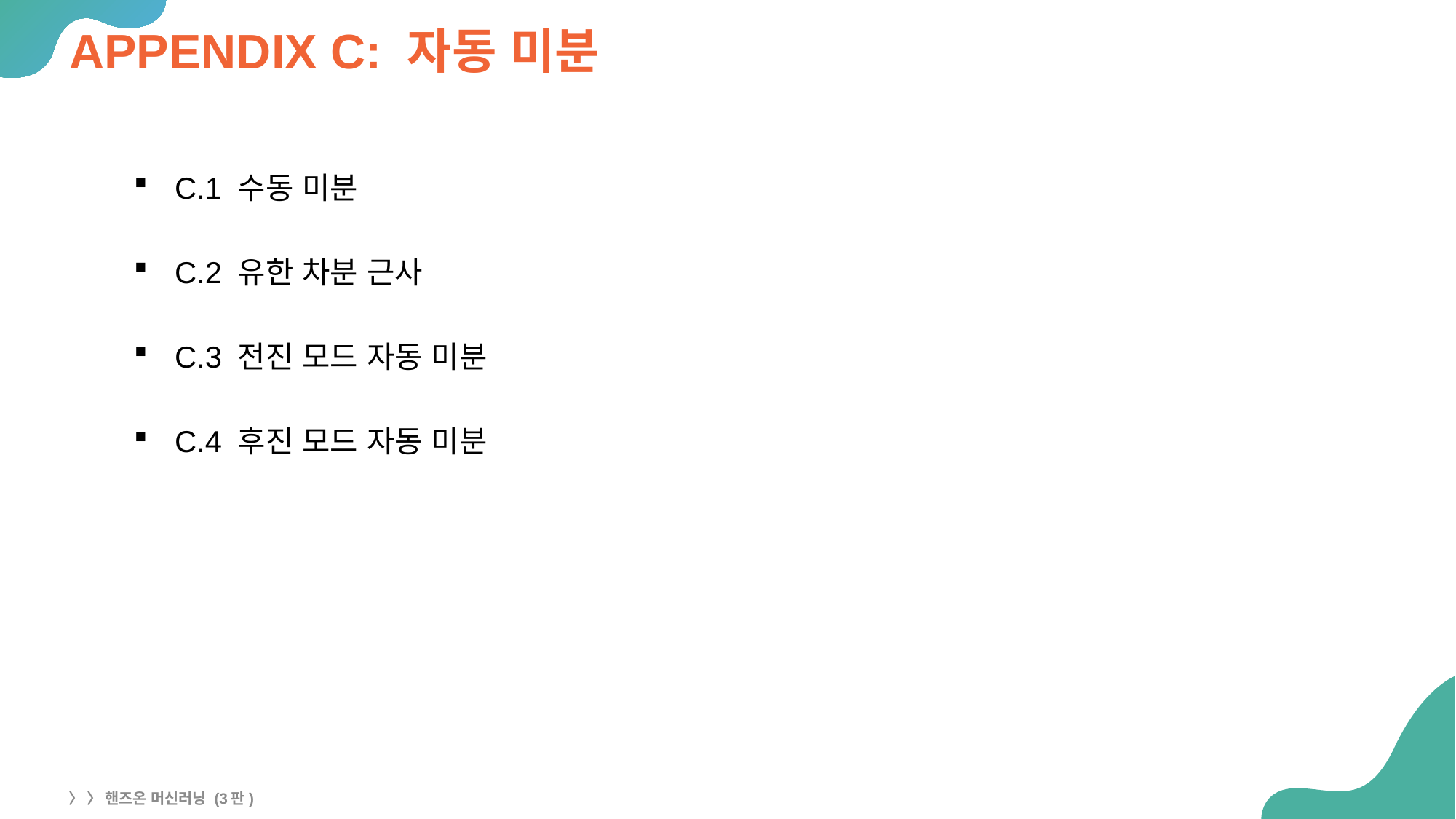

# APPENDIX C: 자동 미분
C.1 수동 미분

C.2 유한 차분 근사

C.3 전진 모드 자동 미분

C.4 후진 모드 자동 미분
〉 〉 핸즈온 머신러닝 (3판)